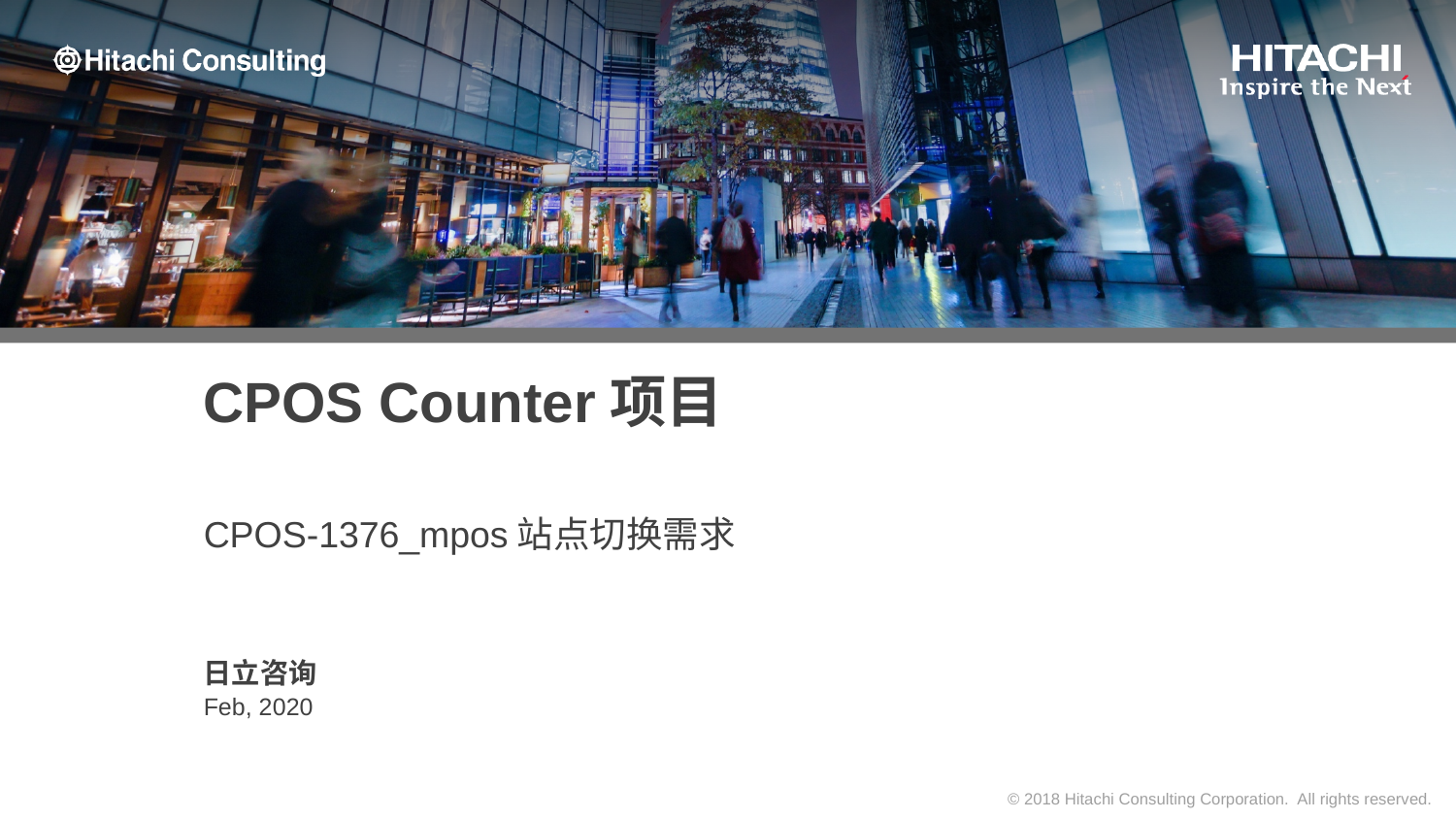

# CPOS Counter项目
CPOS-1376_mpos站点切换需求
日立咨询
Feb, 2020